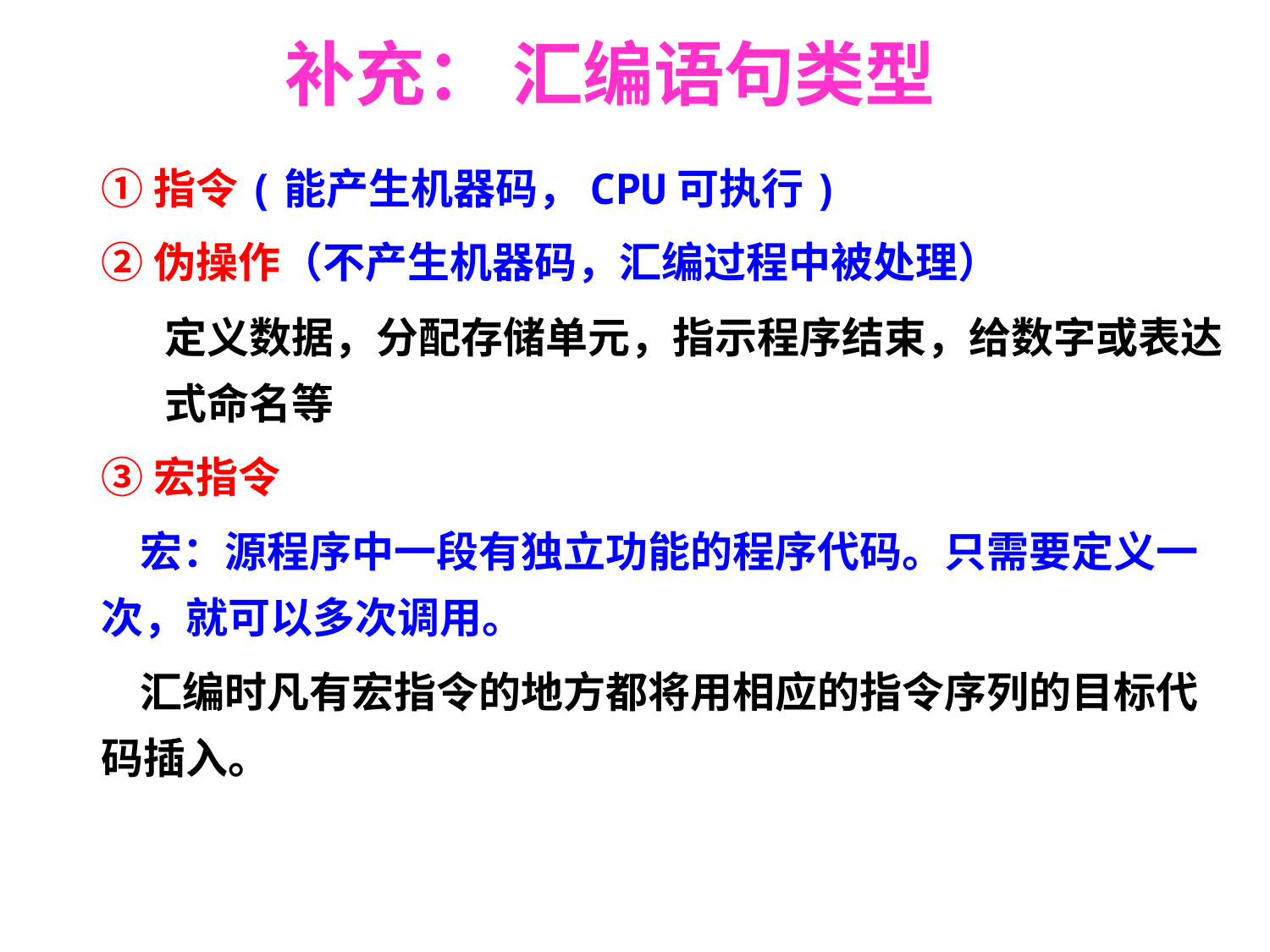

# 补充： 汇编语句类型
①指令(能产生机器码，CPU可执行)
②伪操作（不产生机器码，汇编过程中被处理）
定义数据，分配存储单元，指示程序结束，给数字或表达式命名等
③宏指令
   宏：源程序中一段有独立功能的程序代码。只需要定义一次，就可以多次调用。
   汇编时凡有宏指令的地方都将用相应的指令序列的目标代码插入。